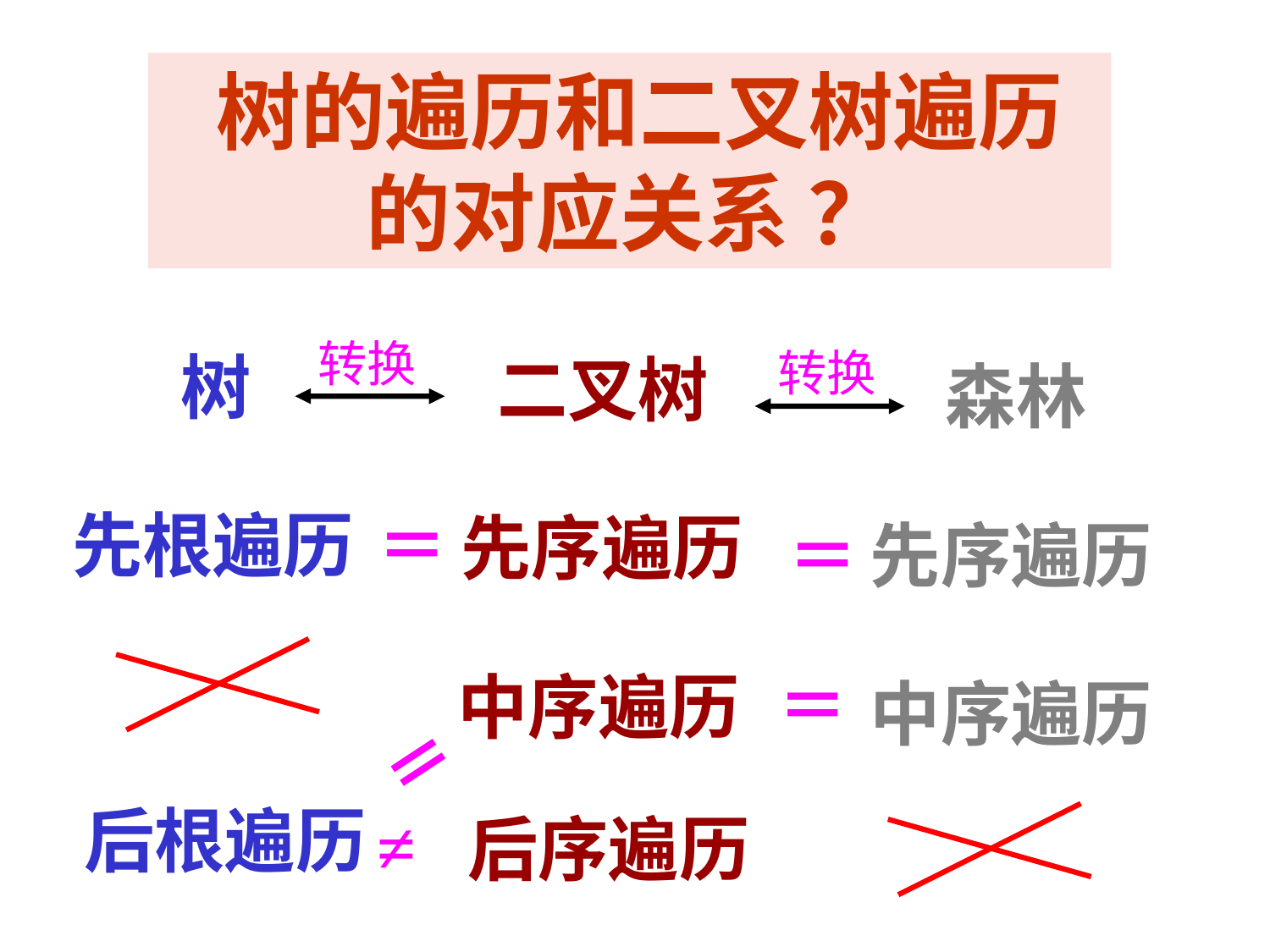

树的遍历和二叉树遍历的对应关系 ？
转换

转换

树
二叉树
先序遍历
中序遍历
后序遍历
森林
先序遍历
中序遍历

先根遍历
＝
＝

＝
＝
后根遍历
≠